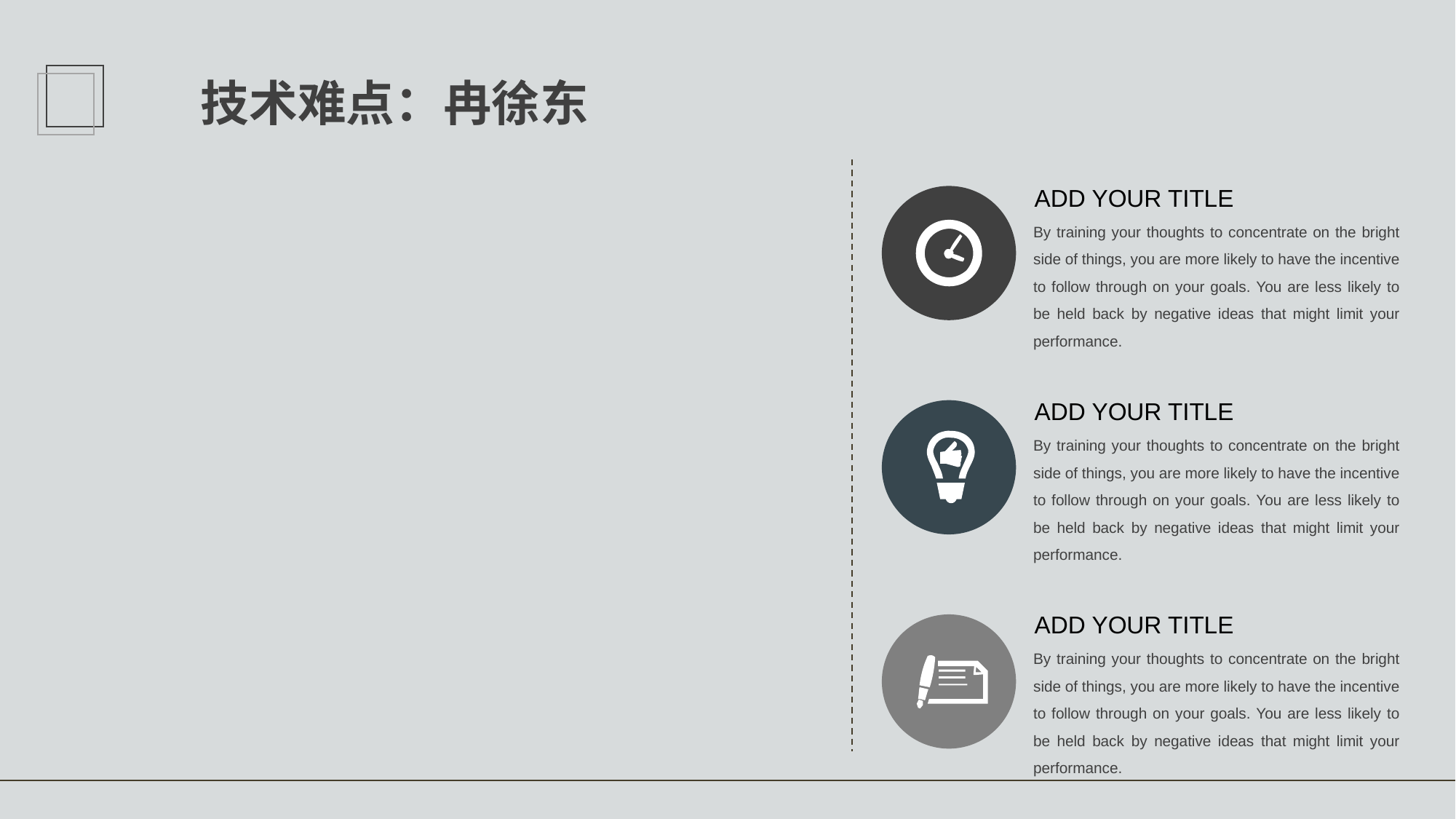

技术难点：冉徐东
ADD YOUR TITLE

By training your thoughts to concentrate on the bright side of things, you are more likely to have the incentive to follow through on your goals. You are less likely to be held back by negative ideas that might limit your performance.
ADD YOUR TITLE

By training your thoughts to concentrate on the bright side of things, you are more likely to have the incentive to follow through on your goals. You are less likely to be held back by negative ideas that might limit your performance.
ADD YOUR TITLE

By training your thoughts to concentrate on the bright side of things, you are more likely to have the incentive to follow through on your goals. You are less likely to be held back by negative ideas that might limit your performance.